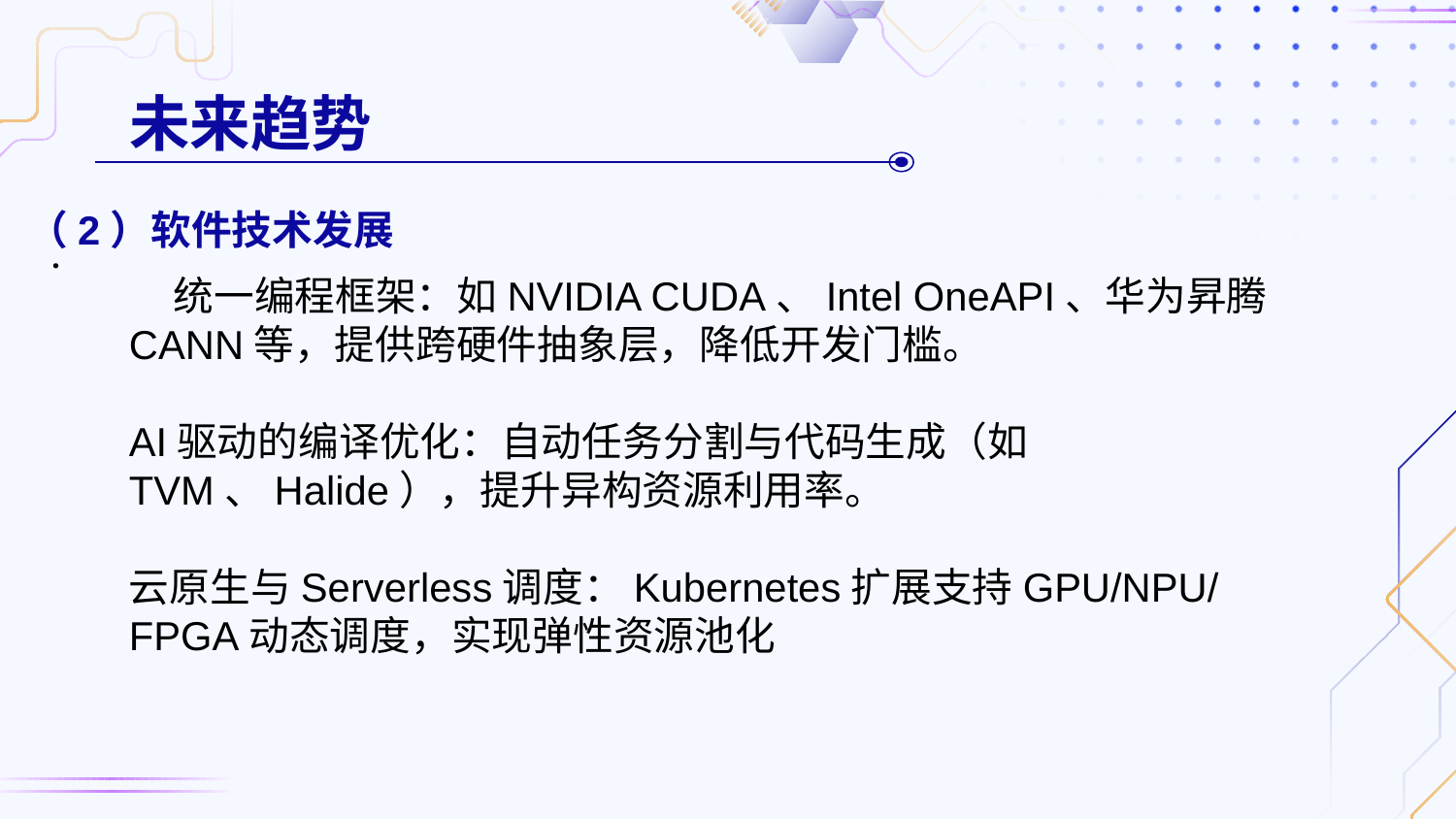

# 未来趋势

（2）软件技术发展
·
     统一编程框架：如NVIDIA CUDA、Intel OneAPI、华为昇腾CANN等，提供跨硬件抽象层，降低开发门槛。

AI驱动的编译优化：自动任务分割与代码生成（如TVM、Halide），提升异构资源利用率。

云原生与Serverless调度：Kubernetes扩展支持GPU/NPU/FPGA动态调度，实现弹性资源池化